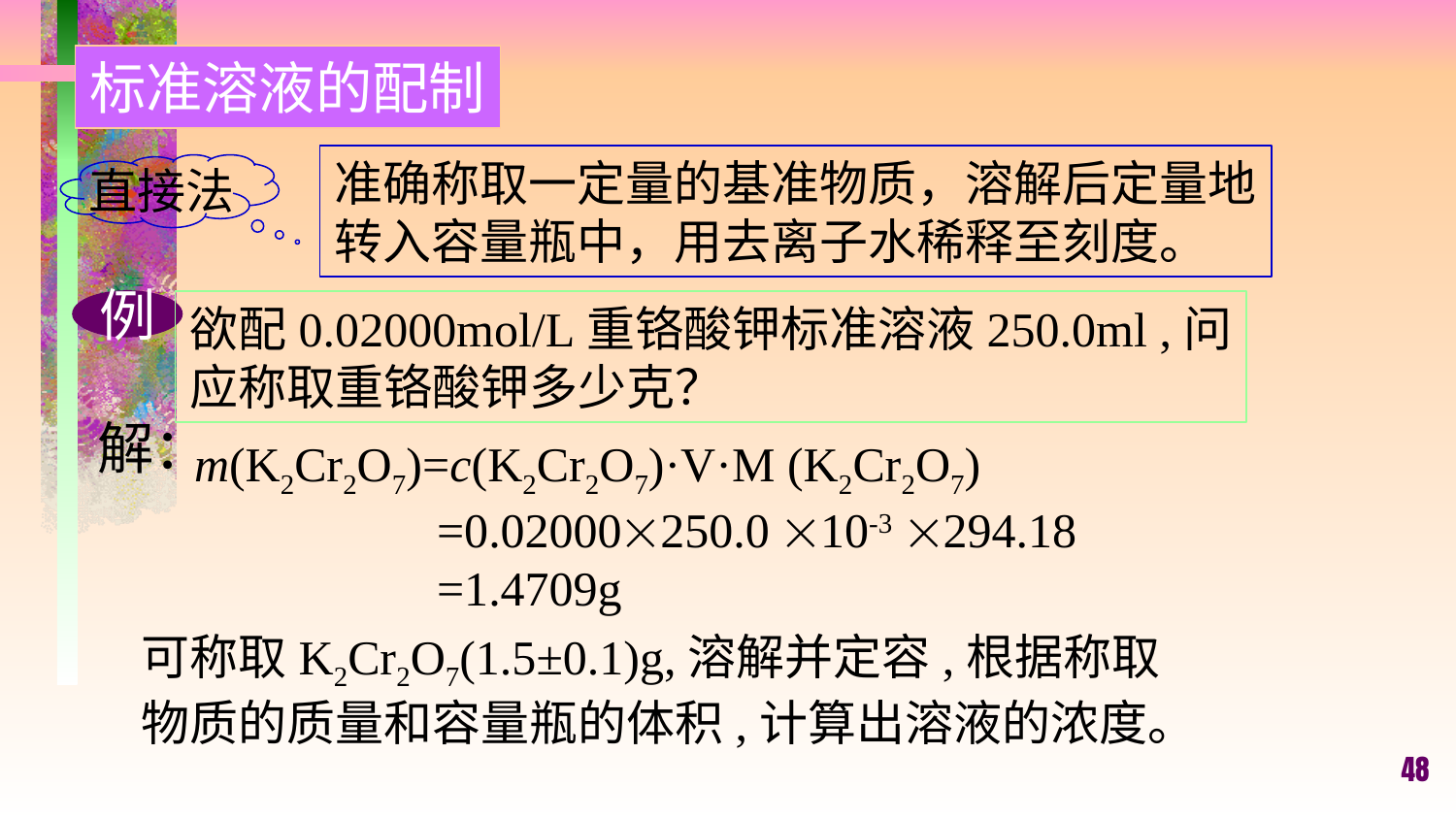

标准溶液的配制
准确称取一定量的基准物质，溶解后定量地
转入容量瓶中，用去离子水稀释至刻度。
直接法
例
欲配0.02000mol/L重铬酸钾标准溶液250.0ml ,问
应称取重铬酸钾多少克？
解：
m(K2Cr2O7)=c(K2Cr2O7)·V·M (K2Cr2O7)
                    =0.02000×250.0 ×10-3 ×294.18
                    =1.4709g
可称取K2Cr2O7(1.5±0.1)g,溶解并定容,根据称取
物质的质量和容量瓶的体积,计算出溶液的浓度。
48